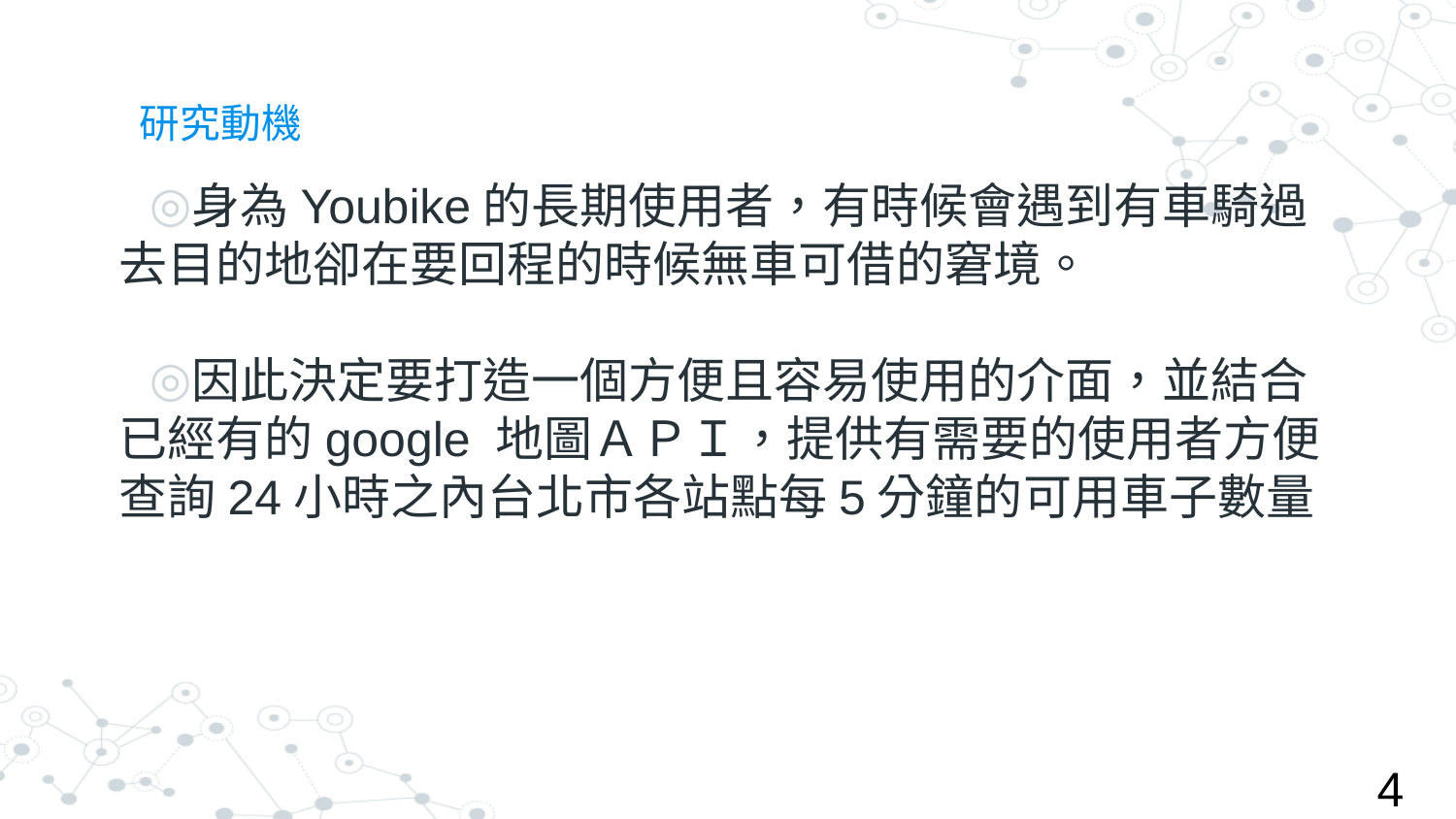

# 研究動機
身為Youbike的長期使用者，有時候會遇到有車騎過去目的地卻在要回程的時候無車可借的窘境。

因此決定要打造一個方便且容易使用的介面，並結合已經有的google 地圖ＡＰＩ，提供有需要的使用者方便查詢24小時之內台北市各站點每5分鐘的可用車子數量
4